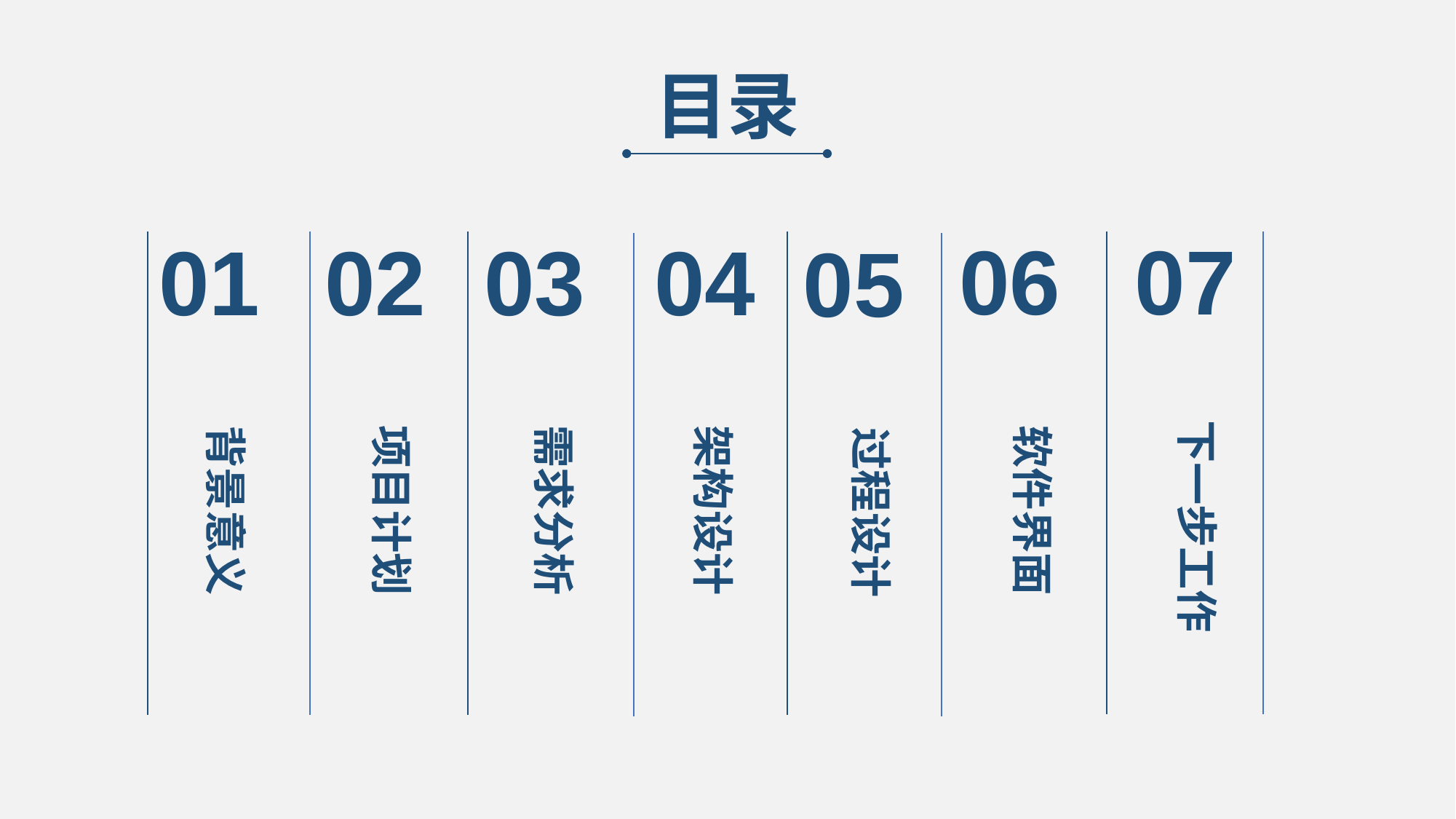

目录
06
07
01
02
03
04
05
下一步工作
背景意义
项目计划
需求分析
架构设计
软件界面
过程设计